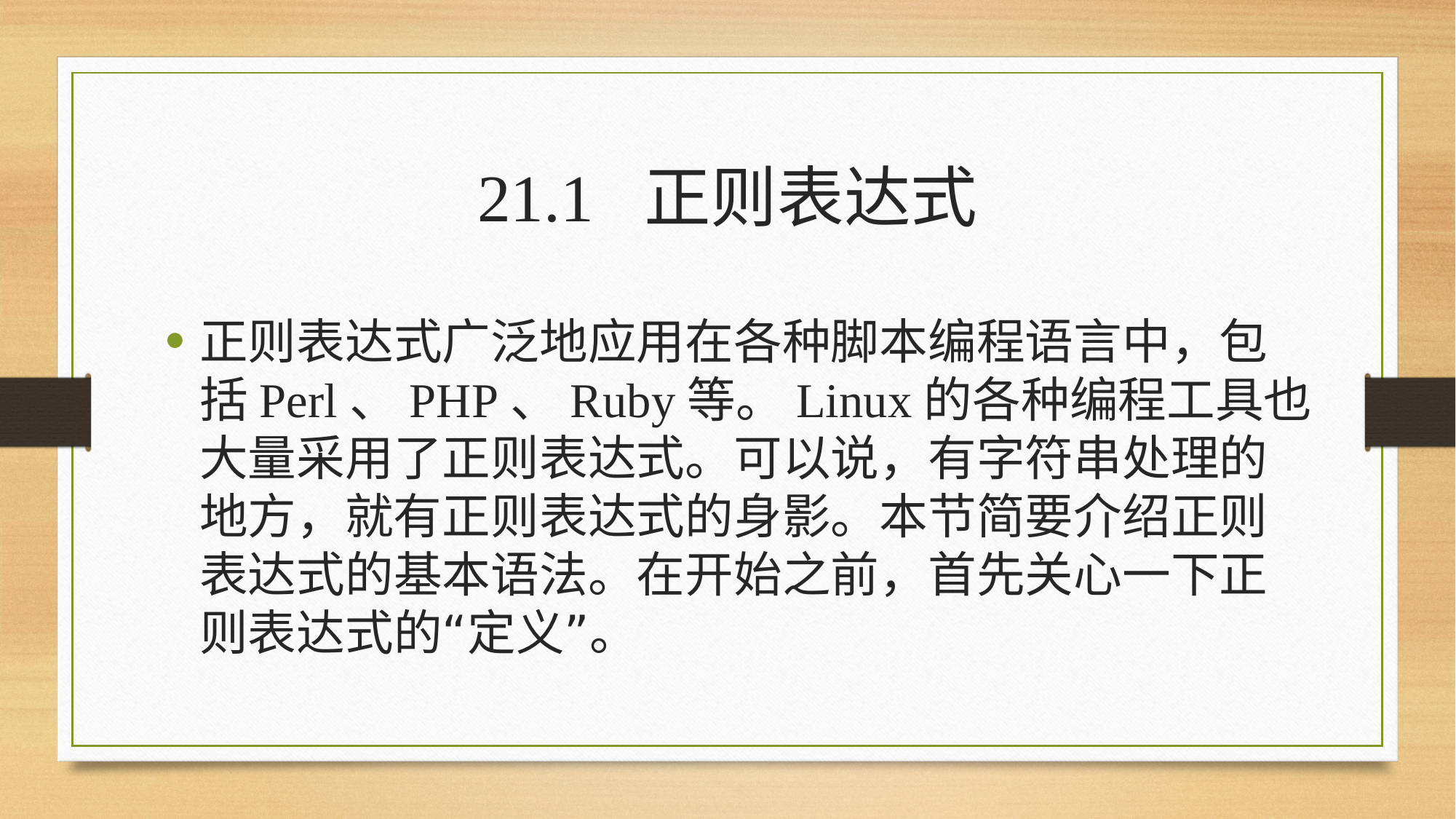

21.1  正则表达式
正则表达式广泛地应用在各种脚本编程语言中，包括Perl、PHP、Ruby等。Linux的各种编程工具也大量采用了正则表达式。可以说，有字符串处理的地方，就有正则表达式的身影。本节简要介绍正则表达式的基本语法。在开始之前，首先关心一下正则表达式的“定义”。